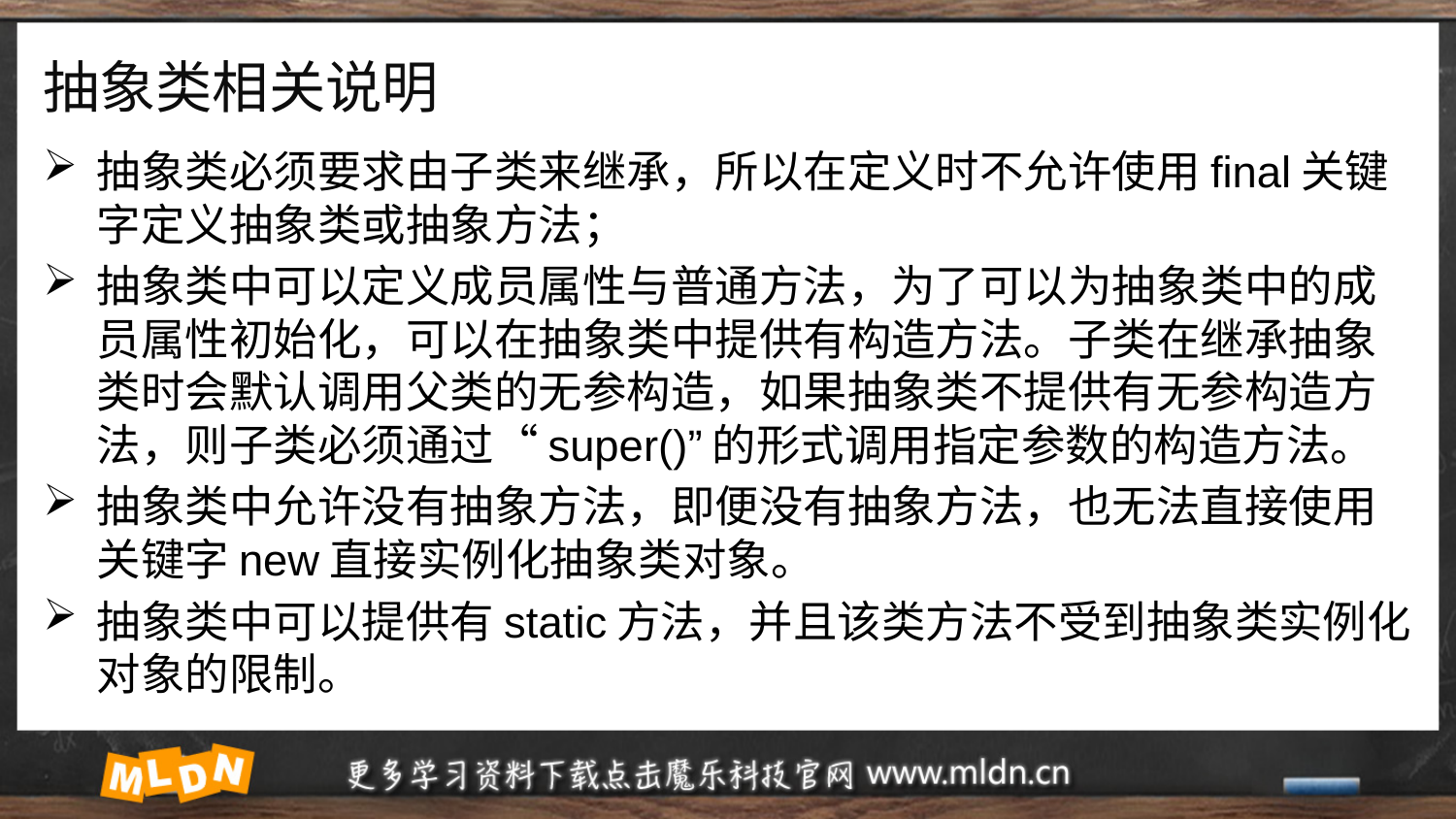

# 抽象类相关说明
抽象类必须要求由子类来继承，所以在定义时不允许使用final关键字定义抽象类或抽象方法；
抽象类中可以定义成员属性与普通方法，为了可以为抽象类中的成员属性初始化，可以在抽象类中提供有构造方法。子类在继承抽象类时会默认调用父类的无参构造，如果抽象类不提供有无参构造方法，则子类必须通过“super()”的形式调用指定参数的构造方法。
抽象类中允许没有抽象方法，即便没有抽象方法，也无法直接使用关键字new直接实例化抽象类对象。
抽象类中可以提供有static方法，并且该类方法不受到抽象类实例化对象的限制。